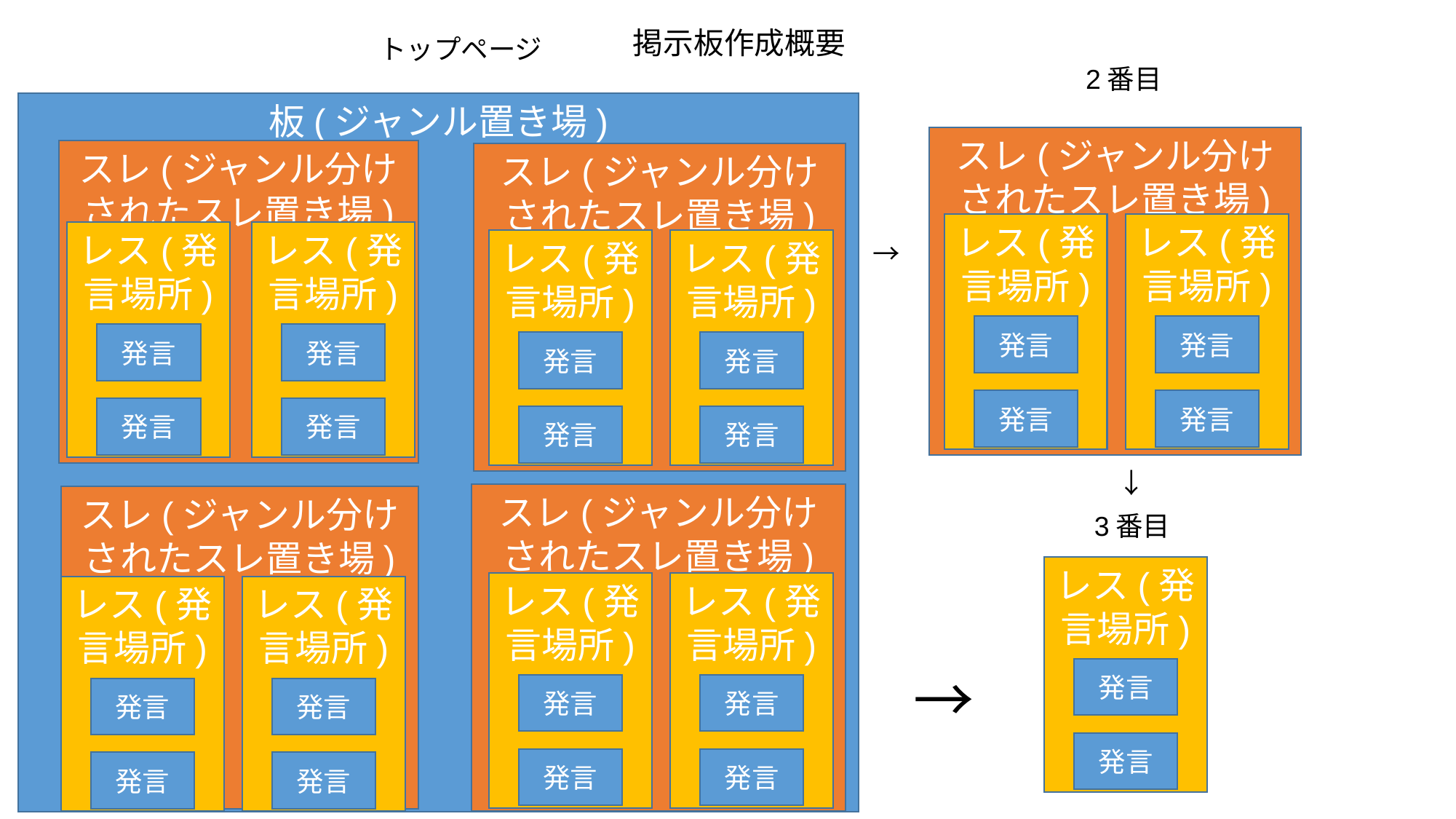

掲示板作成概要
トップページ
2番目
板(ジャンル置き場)

　　　　　　→

　　　　　　　　　　　　　　　↓

　　　　　　　 →
スレ(ジャンル分けされたスレ置き場)
スレ(ジャンル分けされたスレ置き場)
スレ(ジャンル分けされたスレ置き場)
レス(発言場所)
レス(発言場所)
レス(発言場所)
レス(発言場所)
レス(発言場所)
レス(発言場所)
発言
発言
発言
発言
発言
発言
発言
発言
発言
発言
発言
発言
スレ(ジャンル分けされたスレ置き場)
スレ(ジャンル分けされたスレ置き場)
3番目
レス(発言場所)
レス(発言場所)
レス(発言場所)
レス(発言場所)
レス(発言場所)
発言
発言
発言
発言
発言
発言
発言
発言
発言
発言